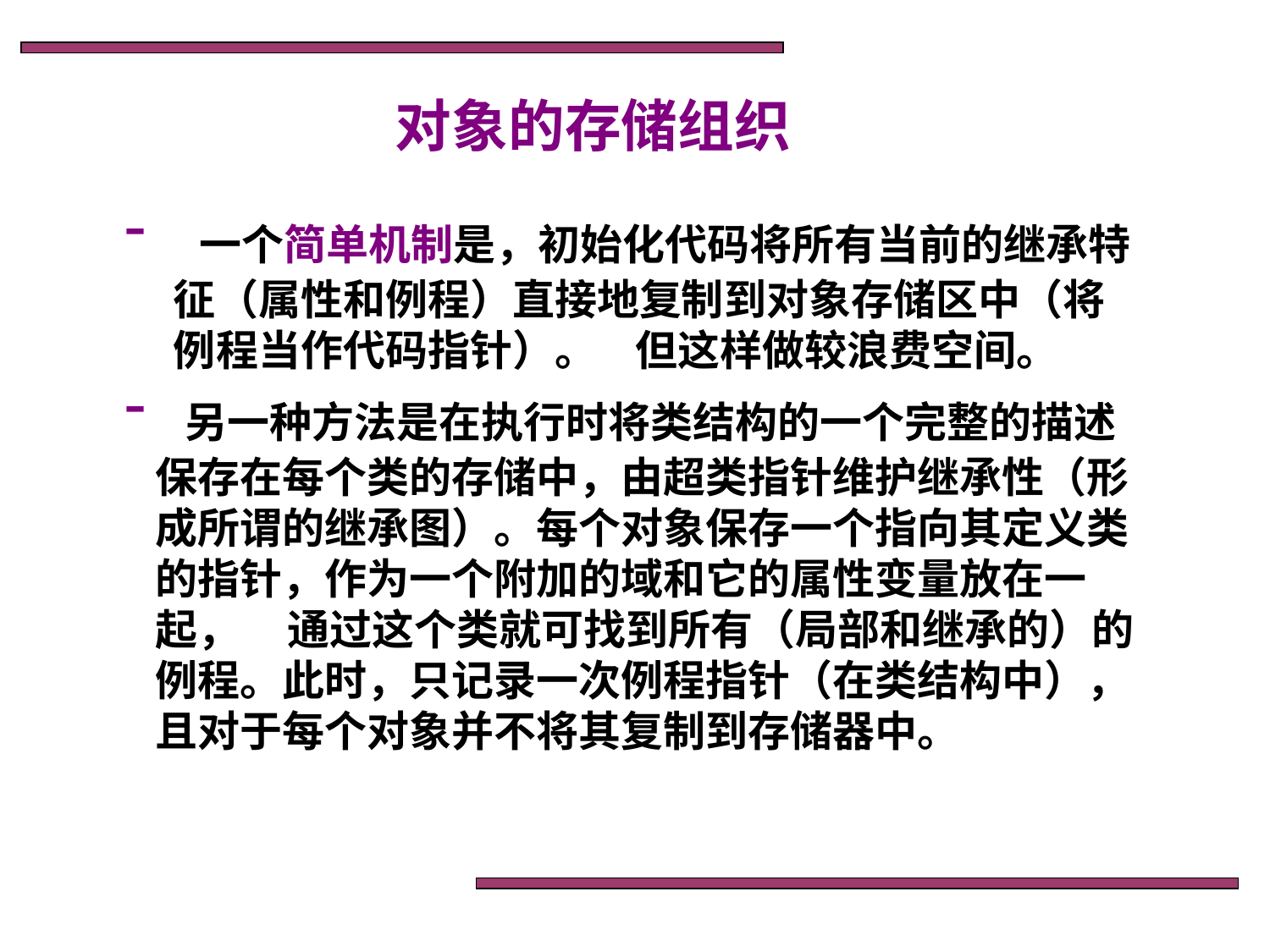

对象的存储组织
  一个简单机制是，初始化代码将所有当前的继承特
    征（属性和例程）直接地复制到对象存储区中（将
    例程当作代码指针）。    但这样做较浪费空间。
 另一种方法是在执行时将类结构的一个完整的描述保存在每个类的存储中，由超类指针维护继承性（形成所谓的继承图）。每个对象保存一个指向其定义类的指针，作为一个附加的域和它的属性变量放在一起，     通过这个类就可找到所有（局部和继承的）的例程。此时，只记录一次例程指针（在类结构中），且对于每个对象并不将其复制到存储器中。